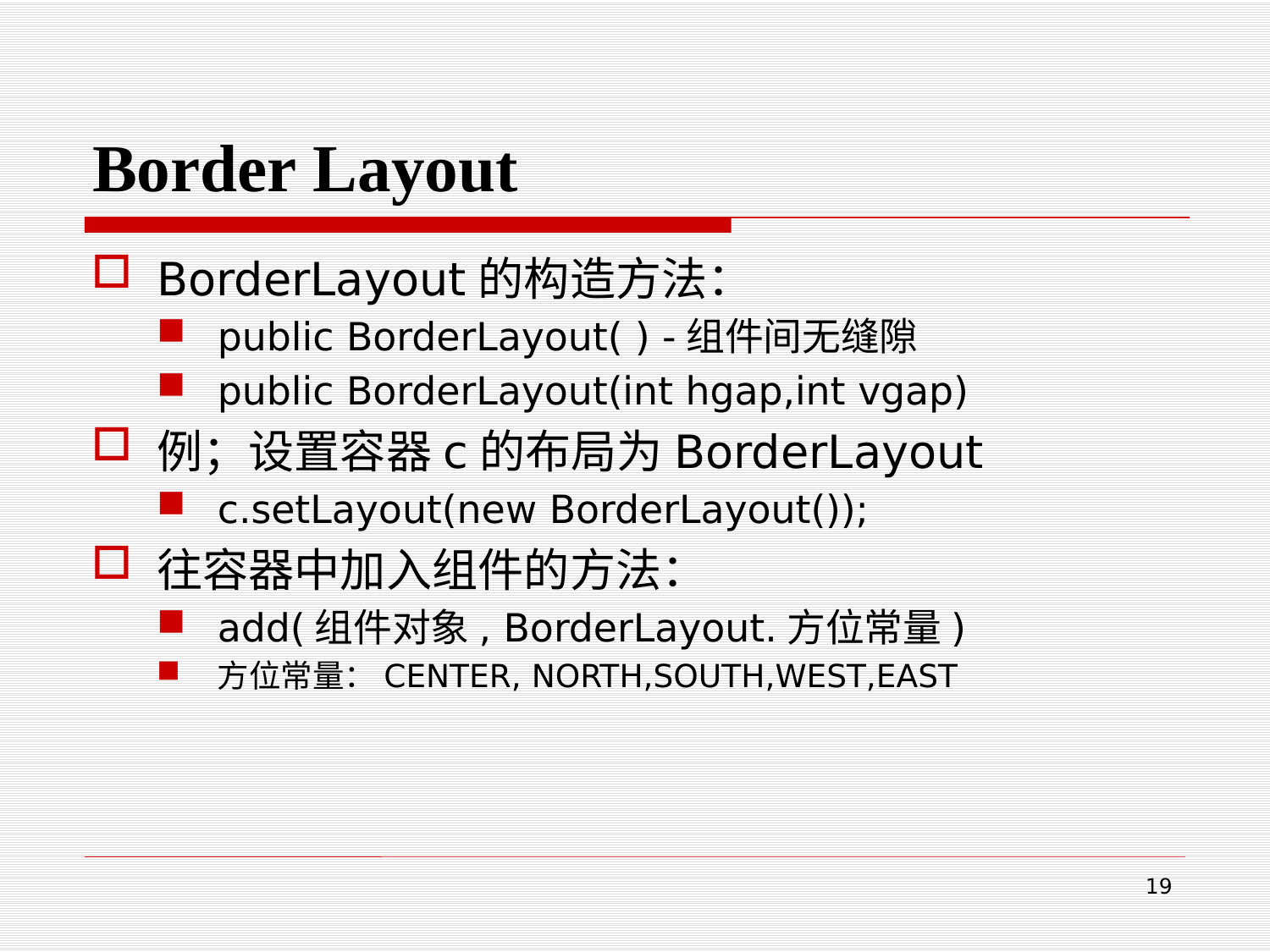

# Border Layout
BorderLayout的构造方法：
public BorderLayout( ) -组件间无缝隙
public BorderLayout(int hgap,int vgap)
例；设置容器c的布局为BorderLayout
c.setLayout(new BorderLayout());
往容器中加入组件的方法：
add(组件对象, BorderLayout.方位常量)
方位常量：CENTER, NORTH,SOUTH,WEST,EAST

19